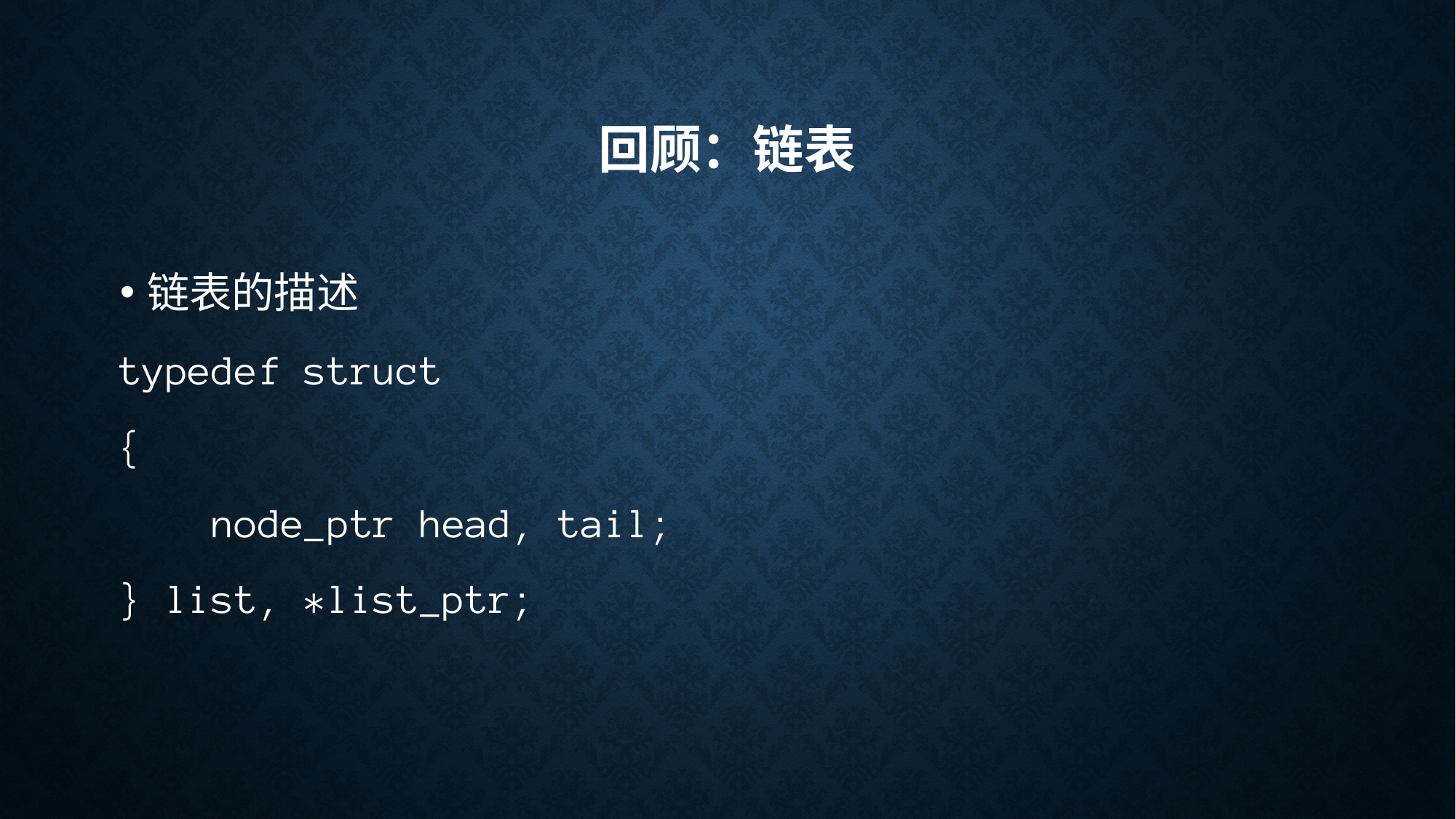

# 回顾：链表
链表的描述
typedef struct
{
    node_ptr head, tail;
} list, *list_ptr;